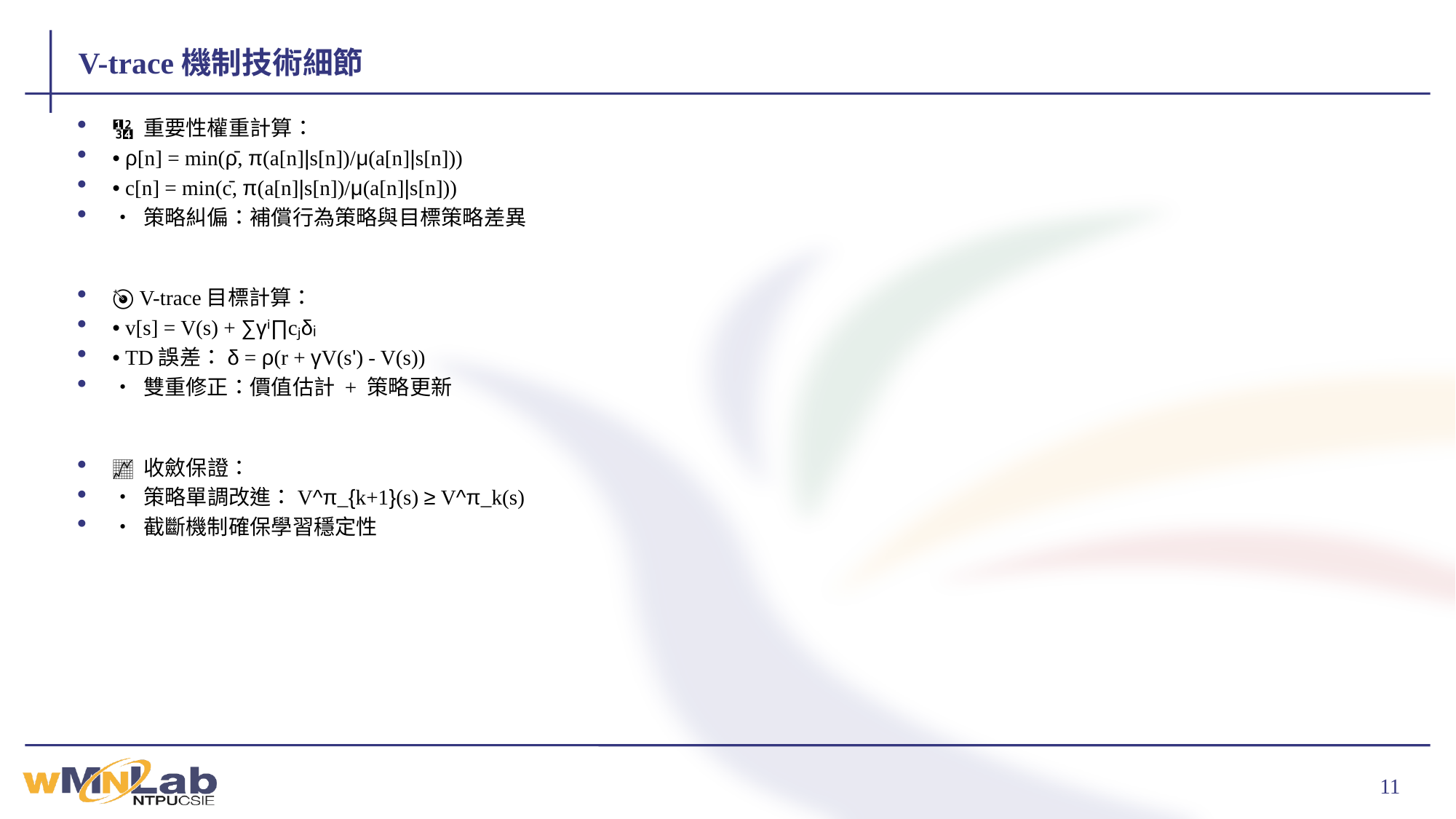

# V-trace機制技術細節
🔢 重要性權重計算：
• ρ[n] = min(ρ̄, π(a[n]|s[n])/μ(a[n]|s[n]))
• c[n] = min(c̄, π(a[n]|s[n])/μ(a[n]|s[n]))
• 策略糾偏：補償行為策略與目標策略差異

🎯 V-trace目標計算：
• v[s] = V(s) + ∑γⁱ∏cⱼδᵢ
• TD誤差：δ = ρ(r + γV(s') - V(s))
• 雙重修正：價值估計 + 策略更新

📈 收斂保證：
• 策略單調改進：V^π_{k+1}(s) ≥ V^π_k(s)
• 截斷機制確保學習穩定性